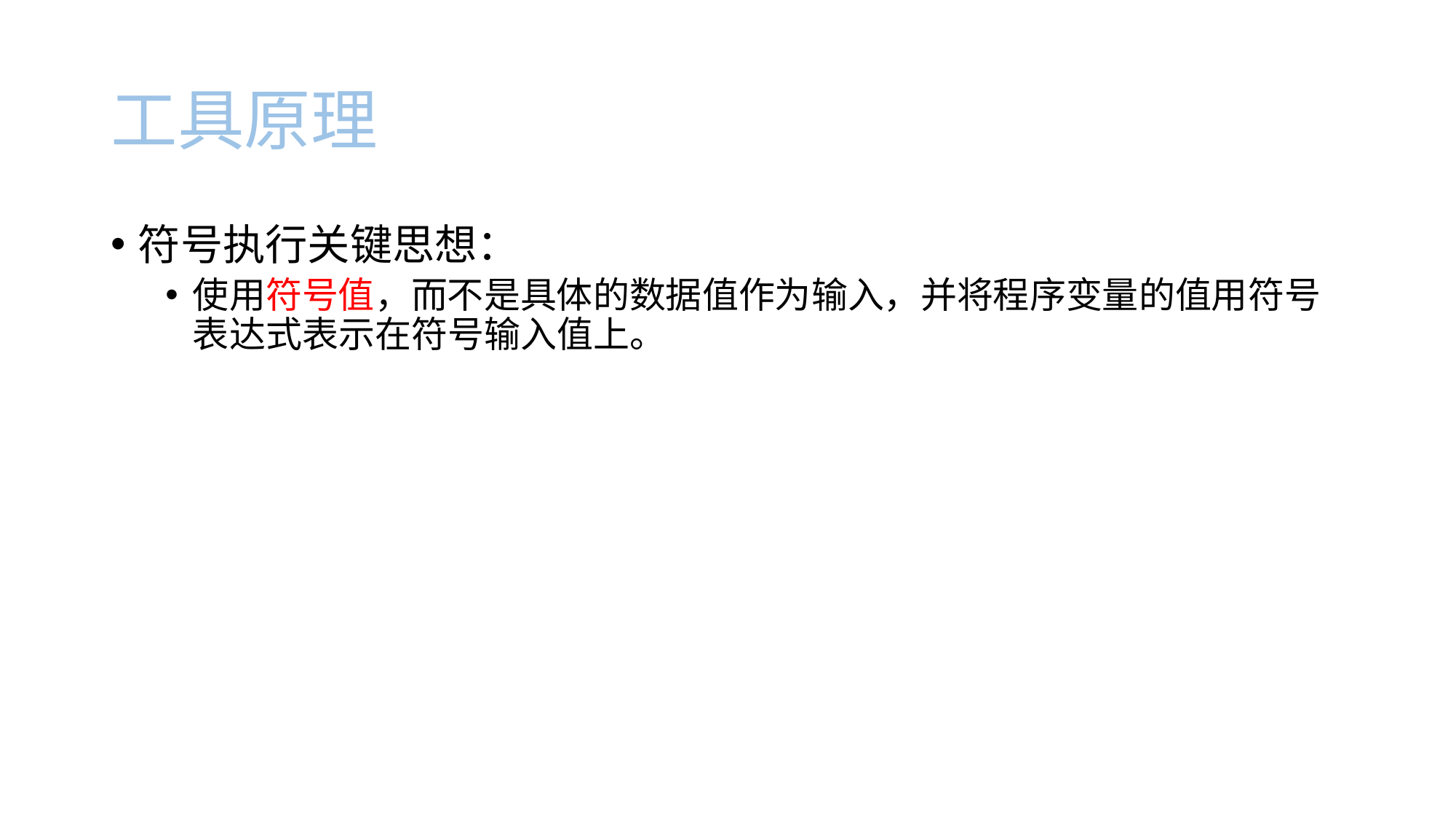

# 工具原理
符号执行关键思想：
使用符号值，而不是具体的数据值作为输入，并将程序变量的值用符号表达式表示在符号输入值上。